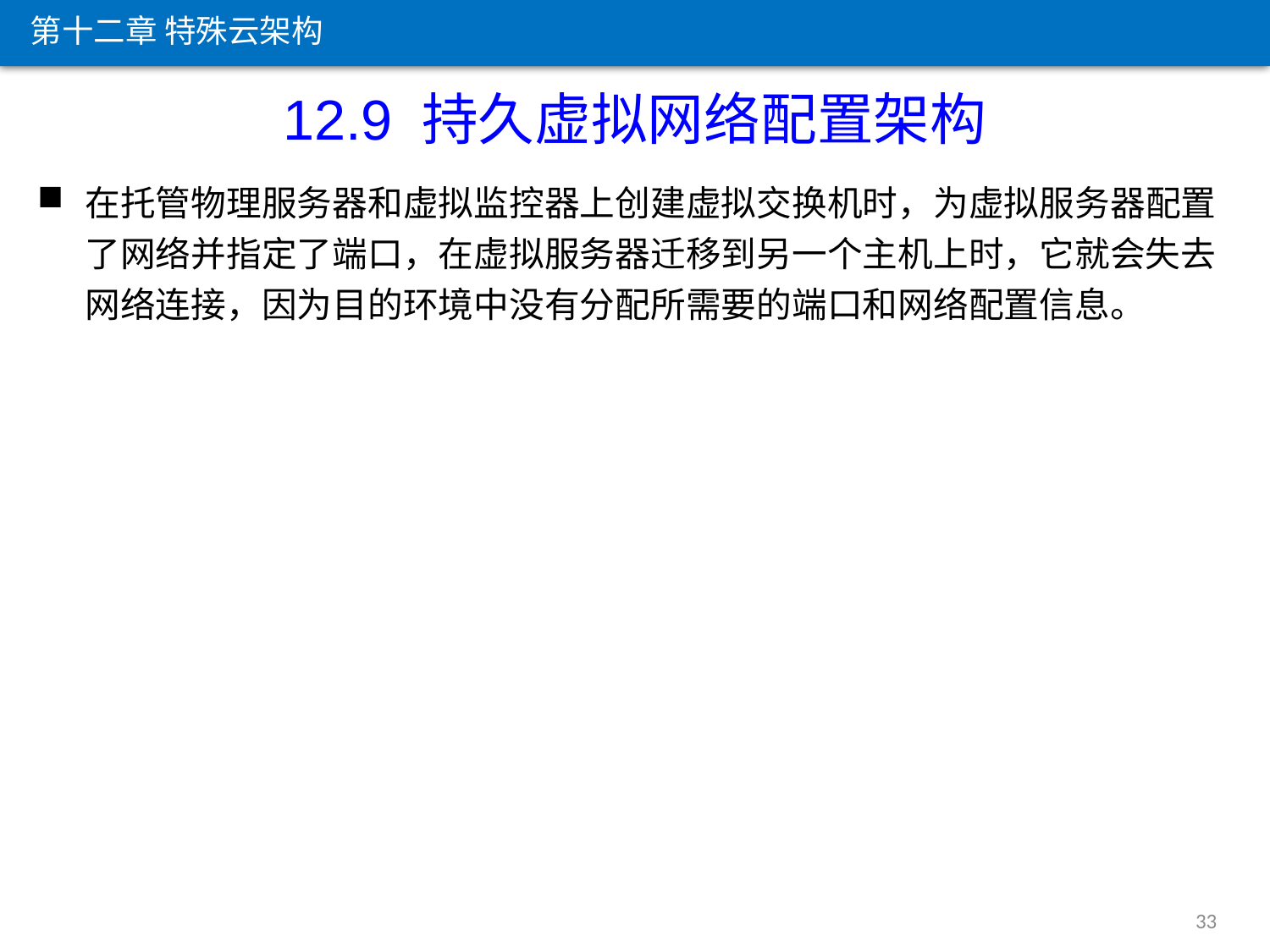

第十二章 特殊云架构
12.9 持久虚拟网络配置架构
在托管物理服务器和虚拟监控器上创建虚拟交换机时，为虚拟服务器配置了网络并指定了端口，在虚拟服务器迁移到另一个主机上时，它就会失去网络连接，因为目的环境中没有分配所需要的端口和网络配置信息。
33